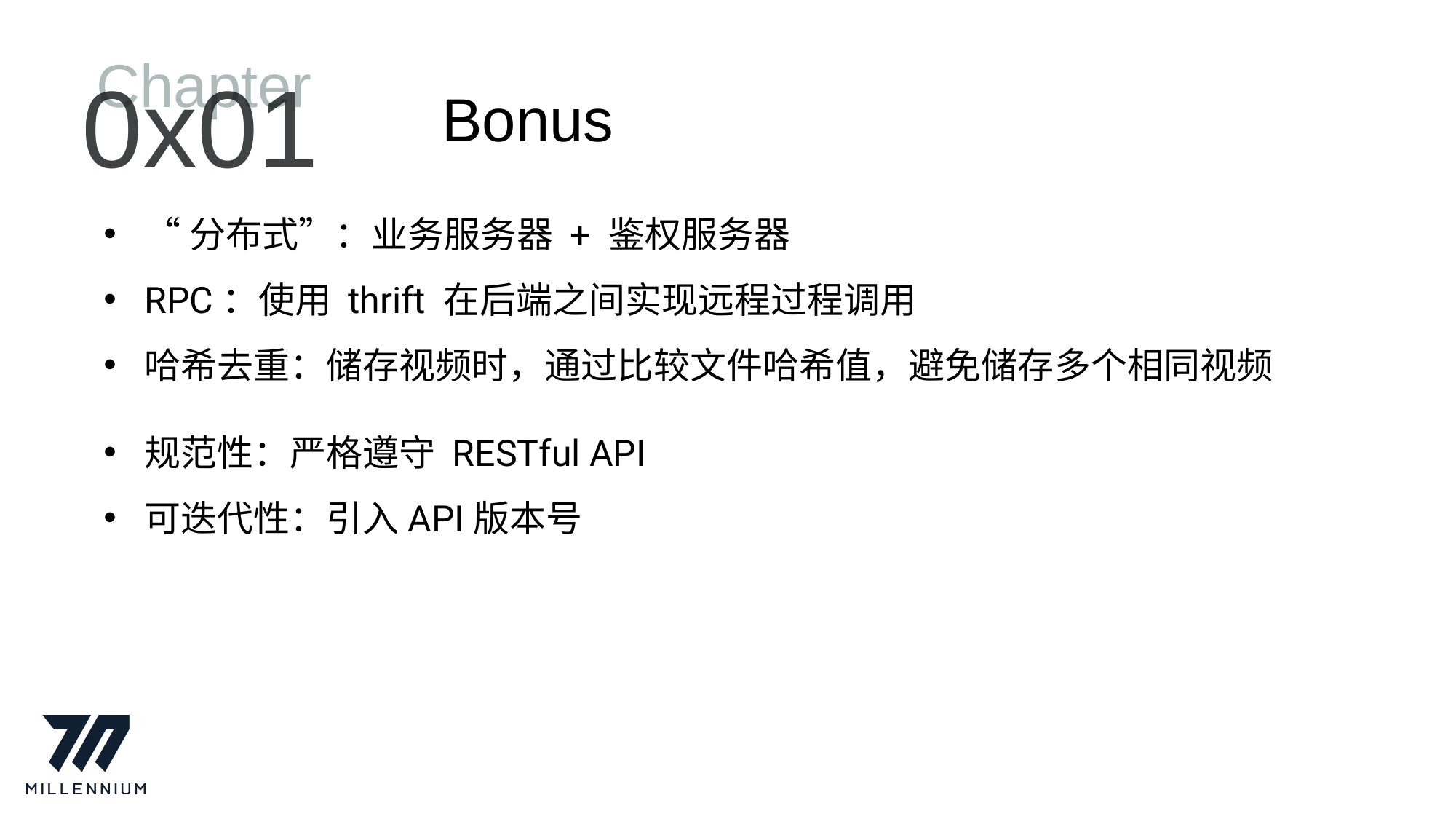

0x01
# Bonus
“分布式”：业务服务器 + 鉴权服务器
RPC：使用 thrift 在后端之间实现远程过程调用
哈希去重：储存视频时，通过比较文件哈希值，避免储存多个相同视频

规范性：严格遵守 RESTful API
可迭代性：引入API版本号